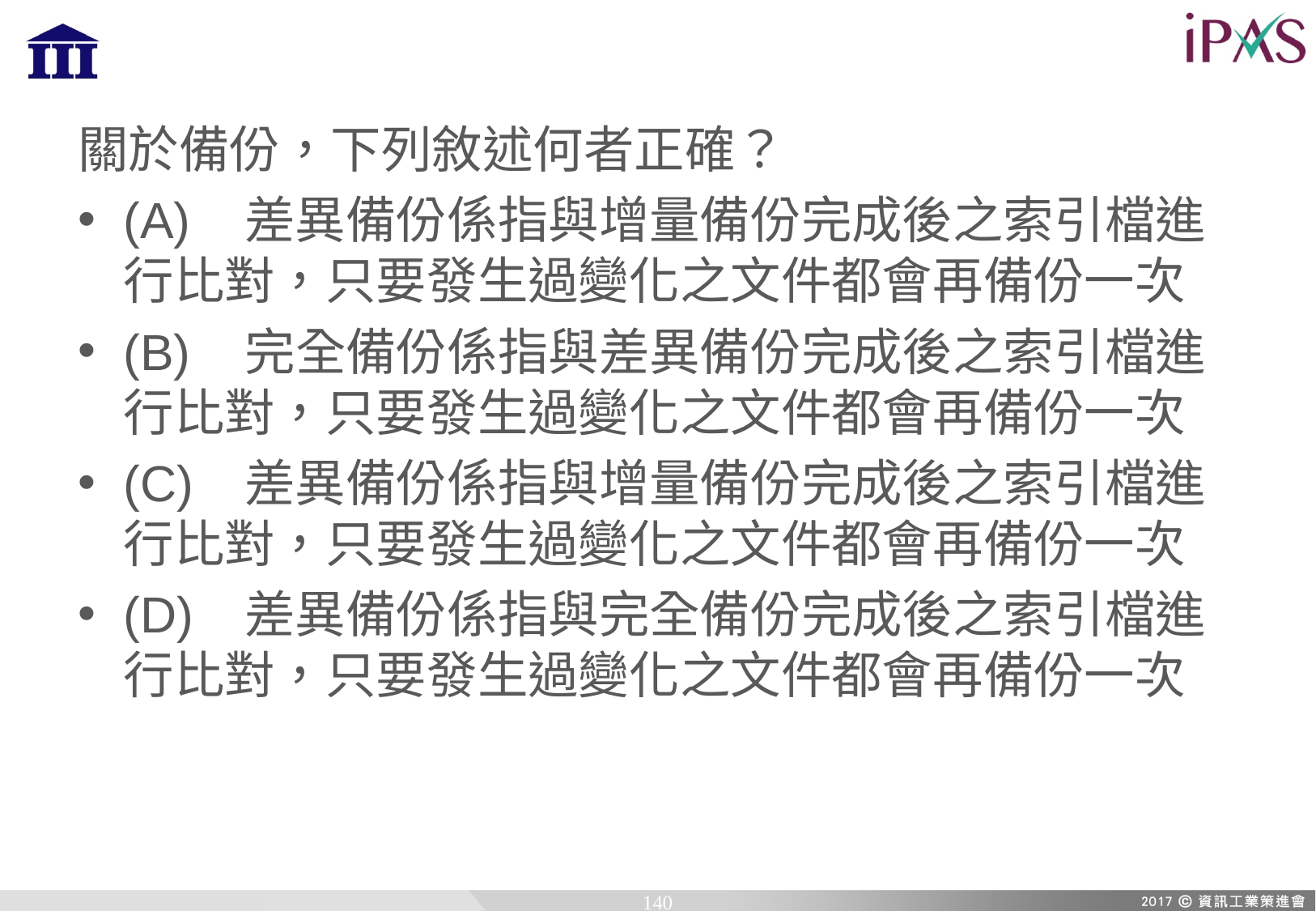

關於備份，下列敘述何者正確？
(A)	差異備份係指與增量備份完成後之索引檔進行比對，只要發生過變化之文件都會再備份一次
(B)	完全備份係指與差異備份完成後之索引檔進行比對，只要發生過變化之文件都會再備份一次
(C)	差異備份係指與增量備份完成後之索引檔進行比對，只要發生過變化之文件都會再備份一次
(D)	差異備份係指與完全備份完成後之索引檔進行比對，只要發生過變化之文件都會再備份一次
140